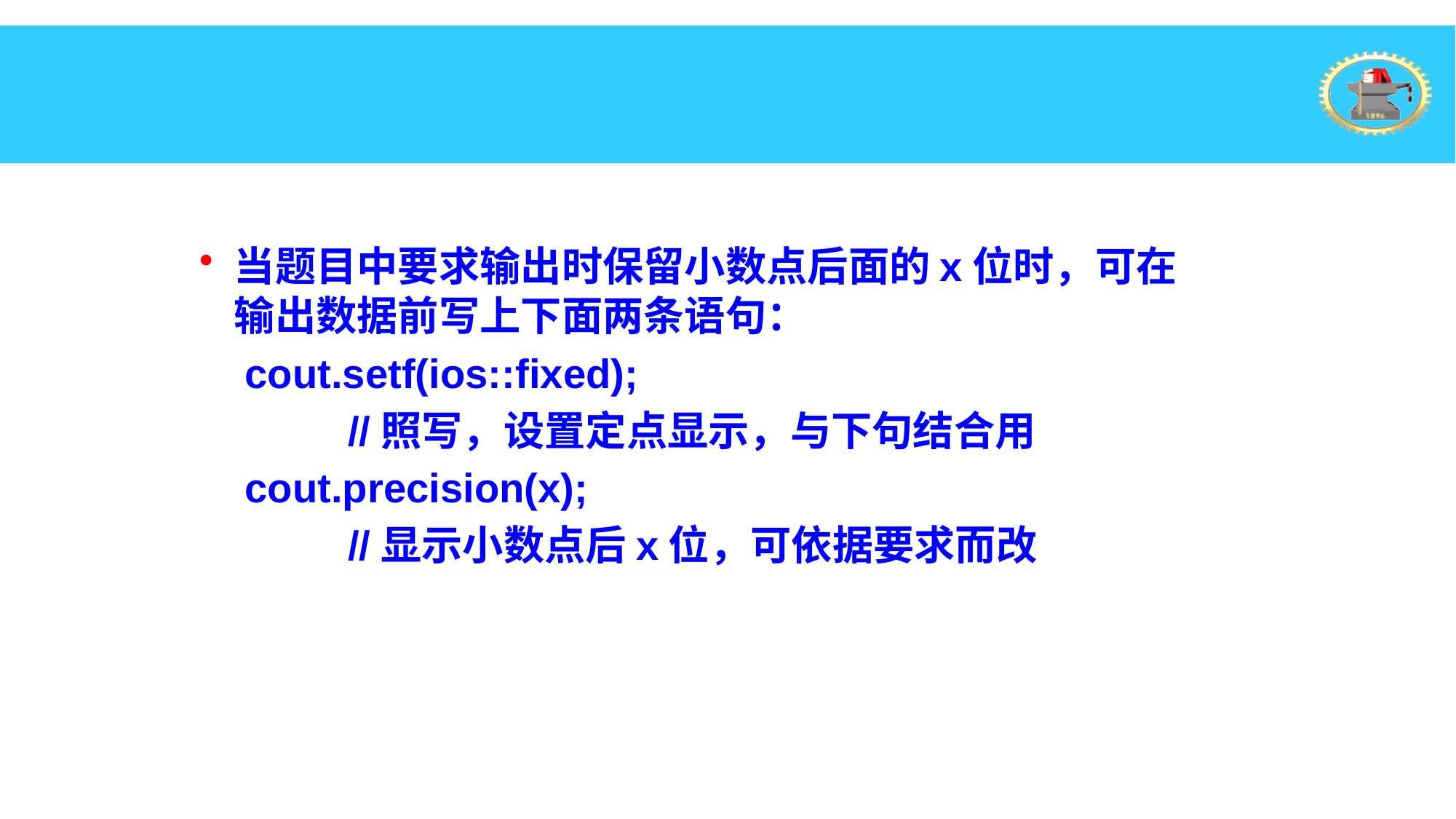

当题目中要求输出时保留小数点后面的x位时，可在输出数据前写上下面两条语句：
    cout.setf(ios::fixed);
             //照写，设置定点显示，与下句结合用
    cout.precision(x);
             //显示小数点后x位，可依据要求而改